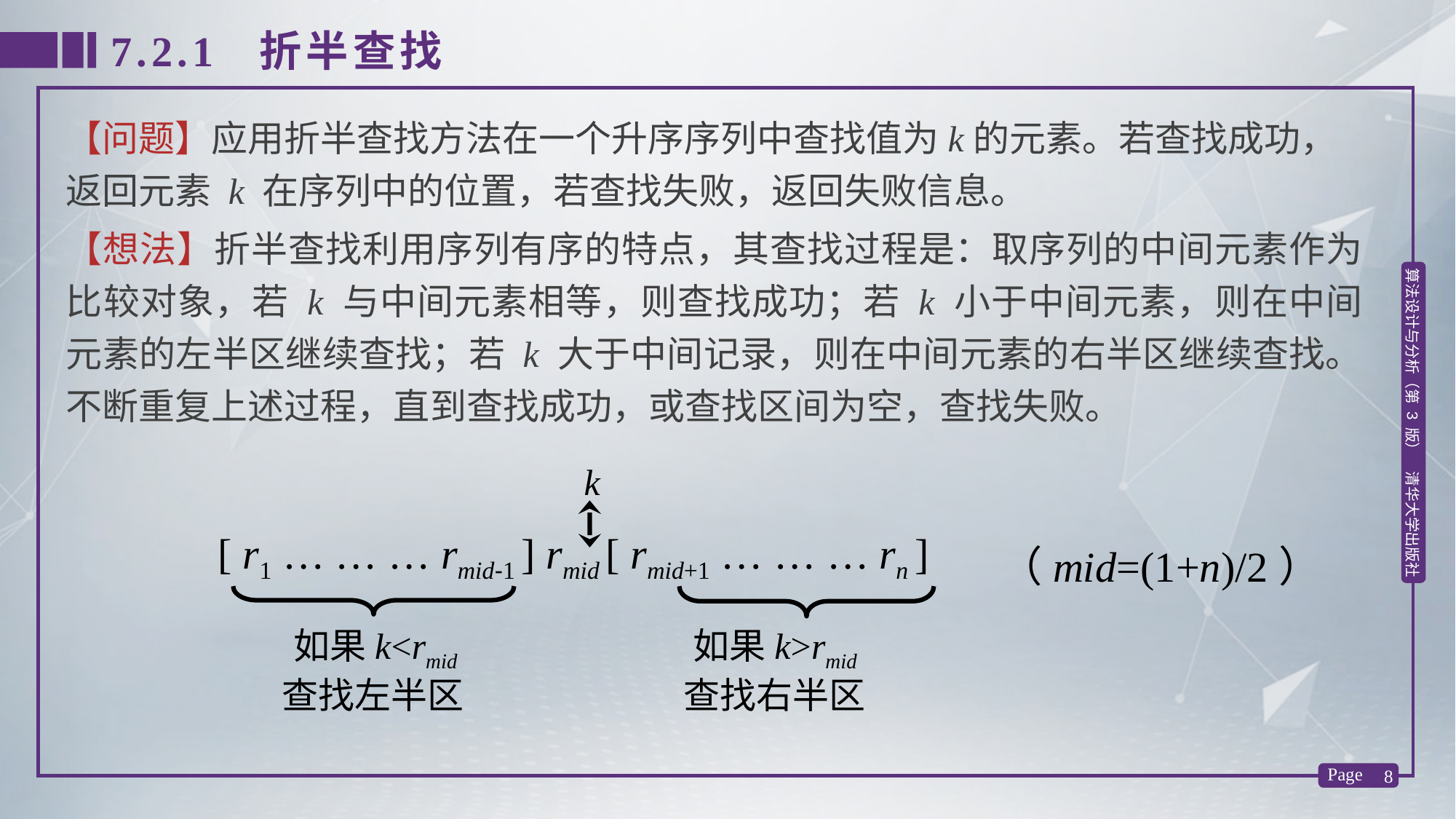

7.2.1  折半查找
【问题】应用折半查找方法在一个升序序列中查找值为k的元素。若查找成功，返回元素 k 在序列中的位置，若查找失败，返回失败信息。
【想法】折半查找利用序列有序的特点，其查找过程是：取序列的中间元素作为比较对象，若 k 与中间元素相等，则查找成功；若 k 小于中间元素，则在中间元素的左半区继续查找；若 k 大于中间记录，则在中间元素的右半区继续查找。不断重复上述过程，直到查找成功，或查找区间为空，查找失败。

k

 [ r1 … … … rmid-1 ] rmid [ rmid+1 … … … rn ]

        如果k<rmid                                           如果k>rmid
        查找左半区                           查找右半区
（mid=(1+n)/2）